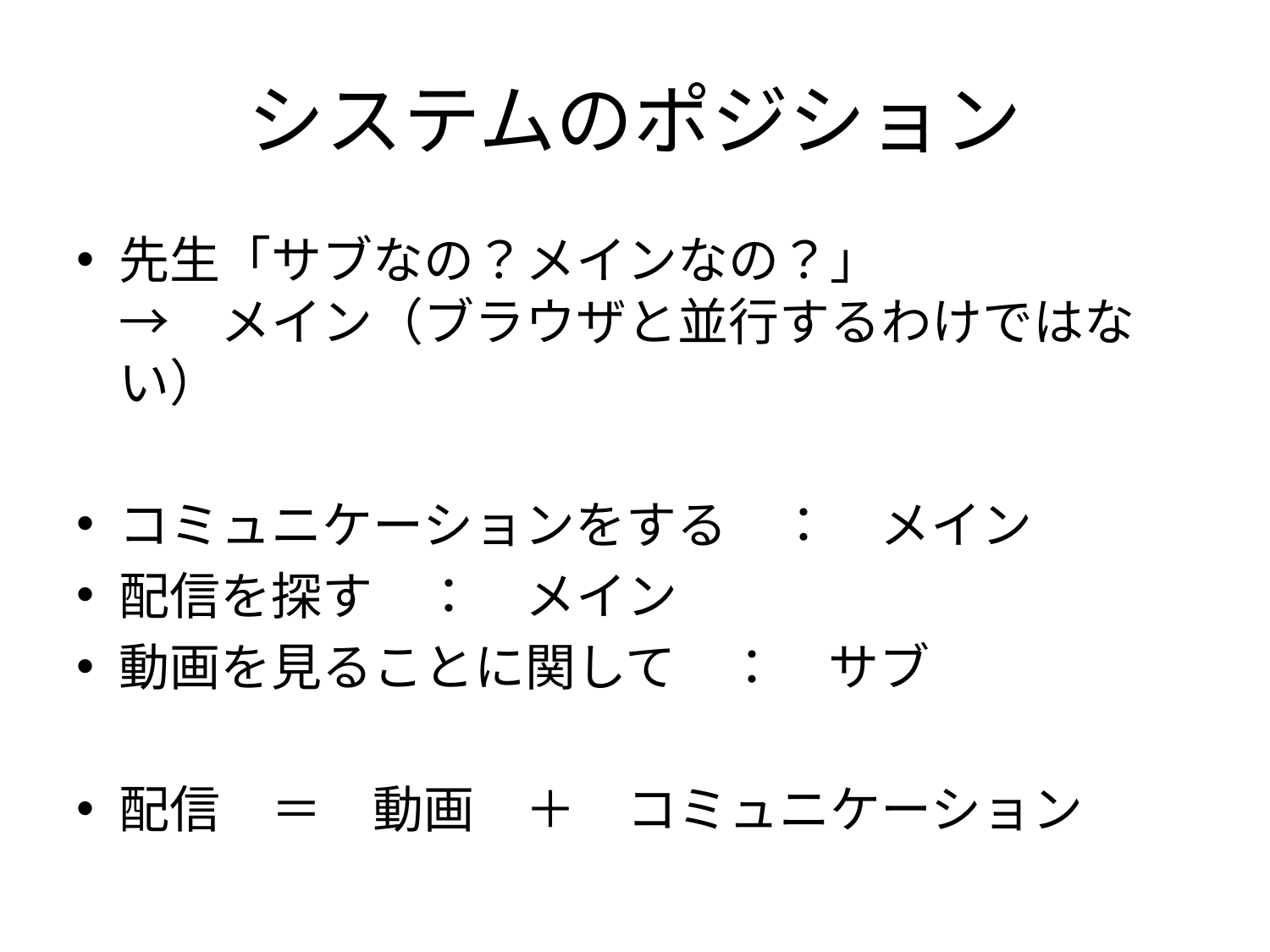

# システムのポジション
先生「サブなの？メインなの？」
→　メイン（ブラウザと並行するわけではない）

コミュニケーションをする　：　メイン
配信を探す　：　メイン
動画を見ることに関して　：　サブ

配信　＝　動画　＋　コミュニケーション